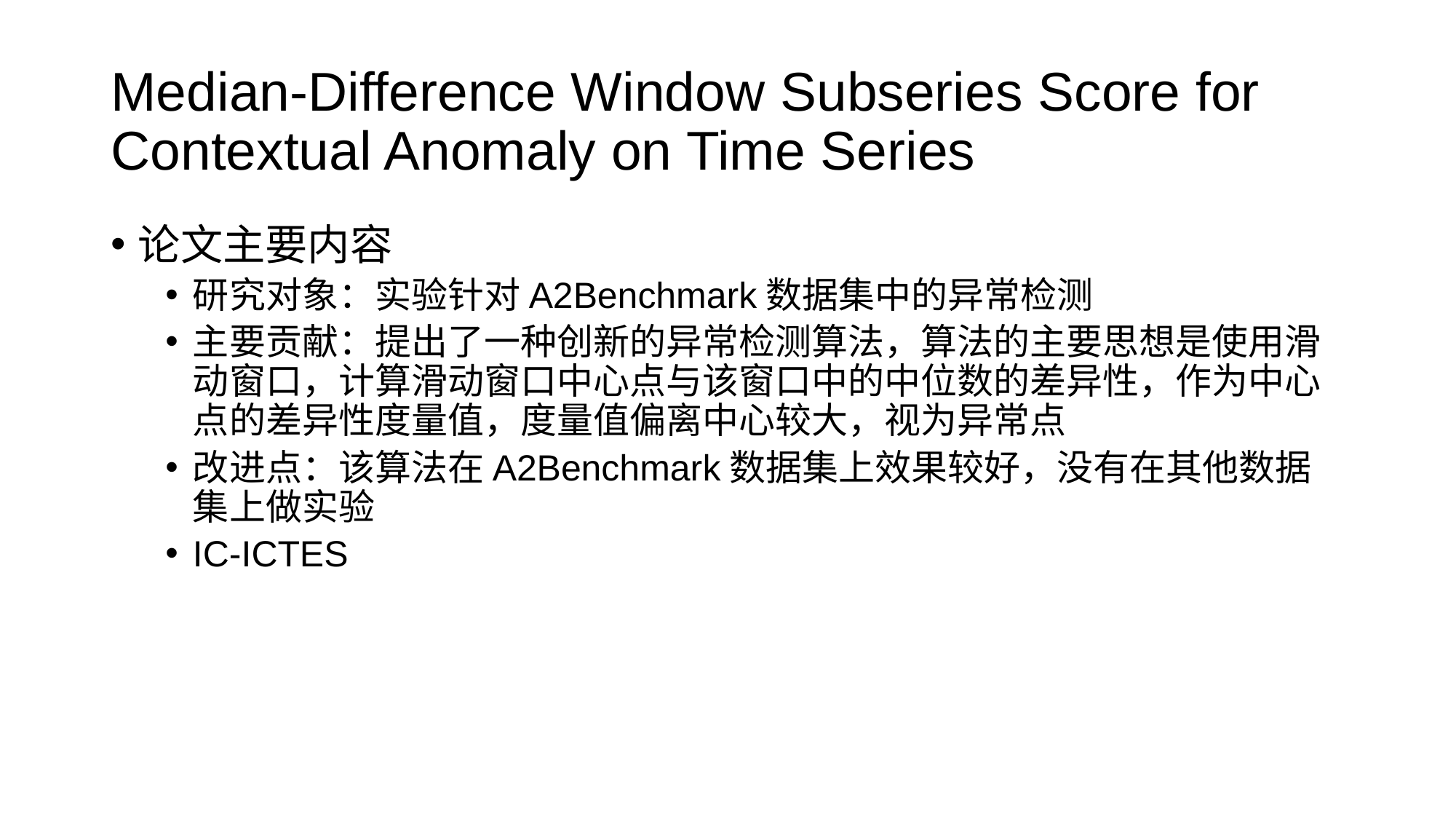

# Median-Difference Window Subseries Score for Contextual Anomaly on Time Series
论文主要内容
研究对象：实验针对A2Benchmark数据集中的异常检测
主要贡献：提出了一种创新的异常检测算法，算法的主要思想是使用滑动窗口，计算滑动窗口中心点与该窗口中的中位数的差异性，作为中心点的差异性度量值，度量值偏离中心较大，视为异常点
改进点：该算法在A2Benchmark数据集上效果较好，没有在其他数据集上做实验
IC-ICTES